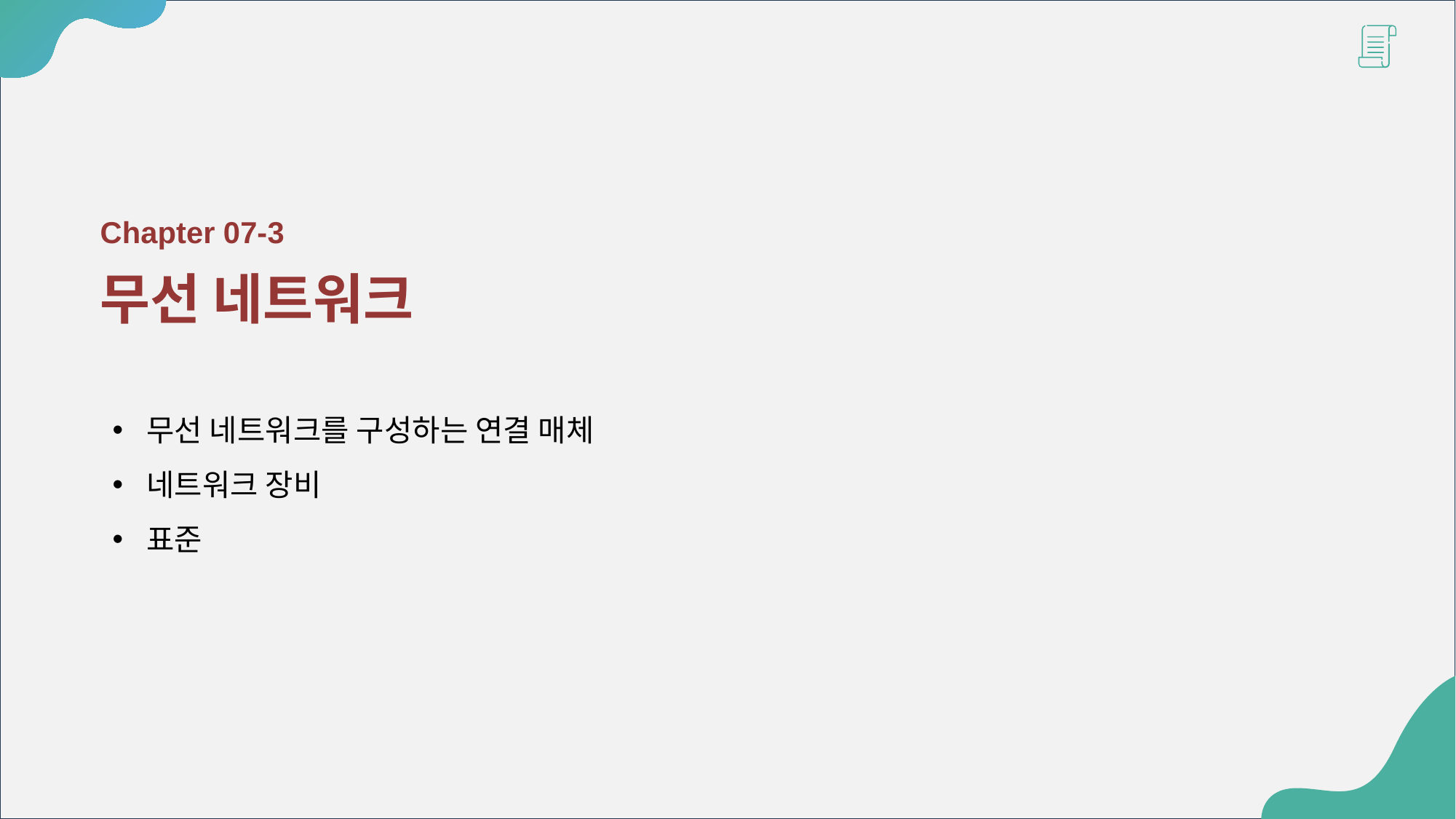

Chapter 07-3
무선 네트워크
무선 네트워크를 구성하는 연결 매체
네트워크 장비
표준